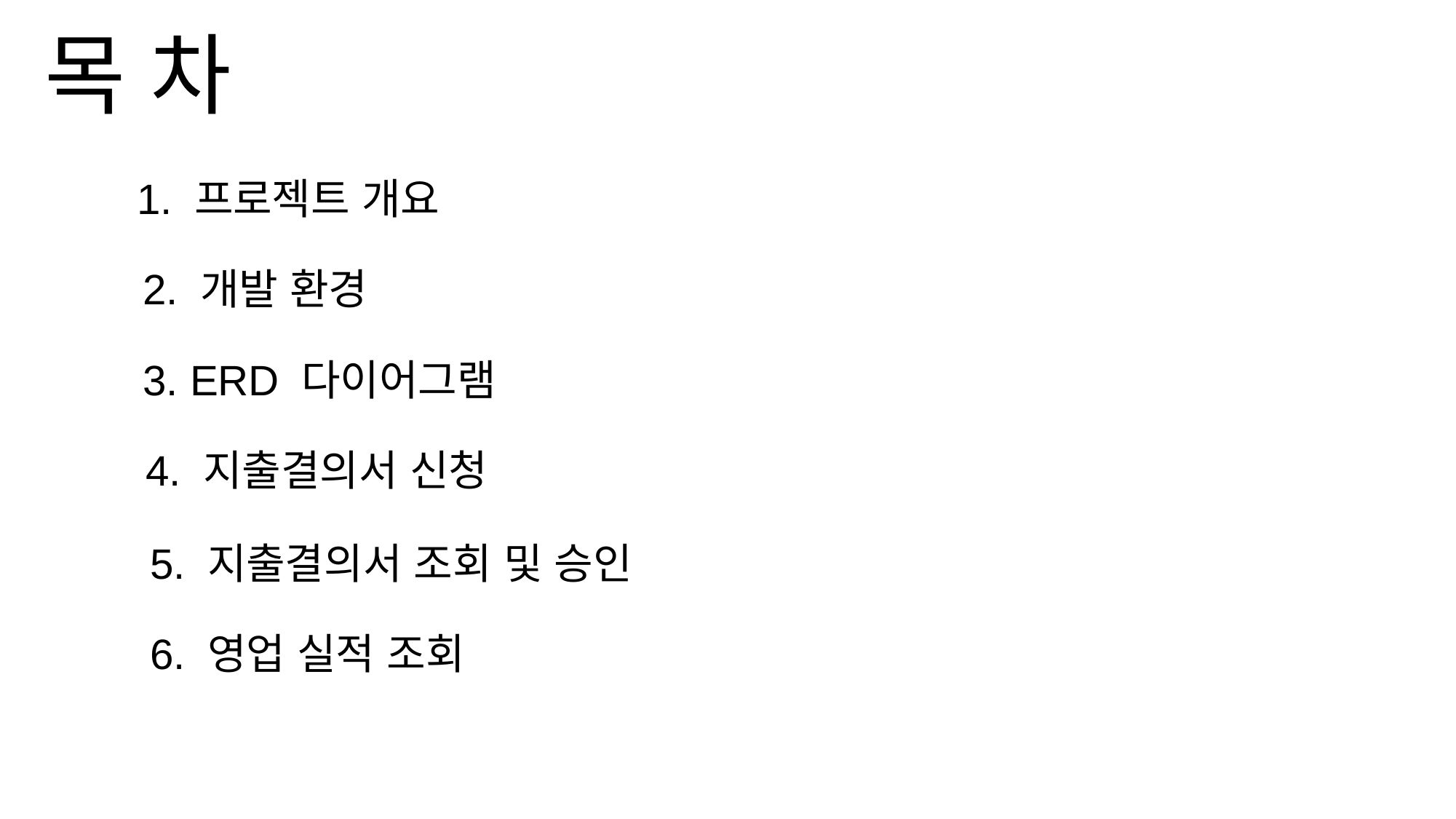

# 목 차
1. 프로젝트 개요
2. 개발 환경
3. ERD 다이어그램
4. 지출결의서 신청
5. 지출결의서 조회 및 승인
6. 영업 실적 조회